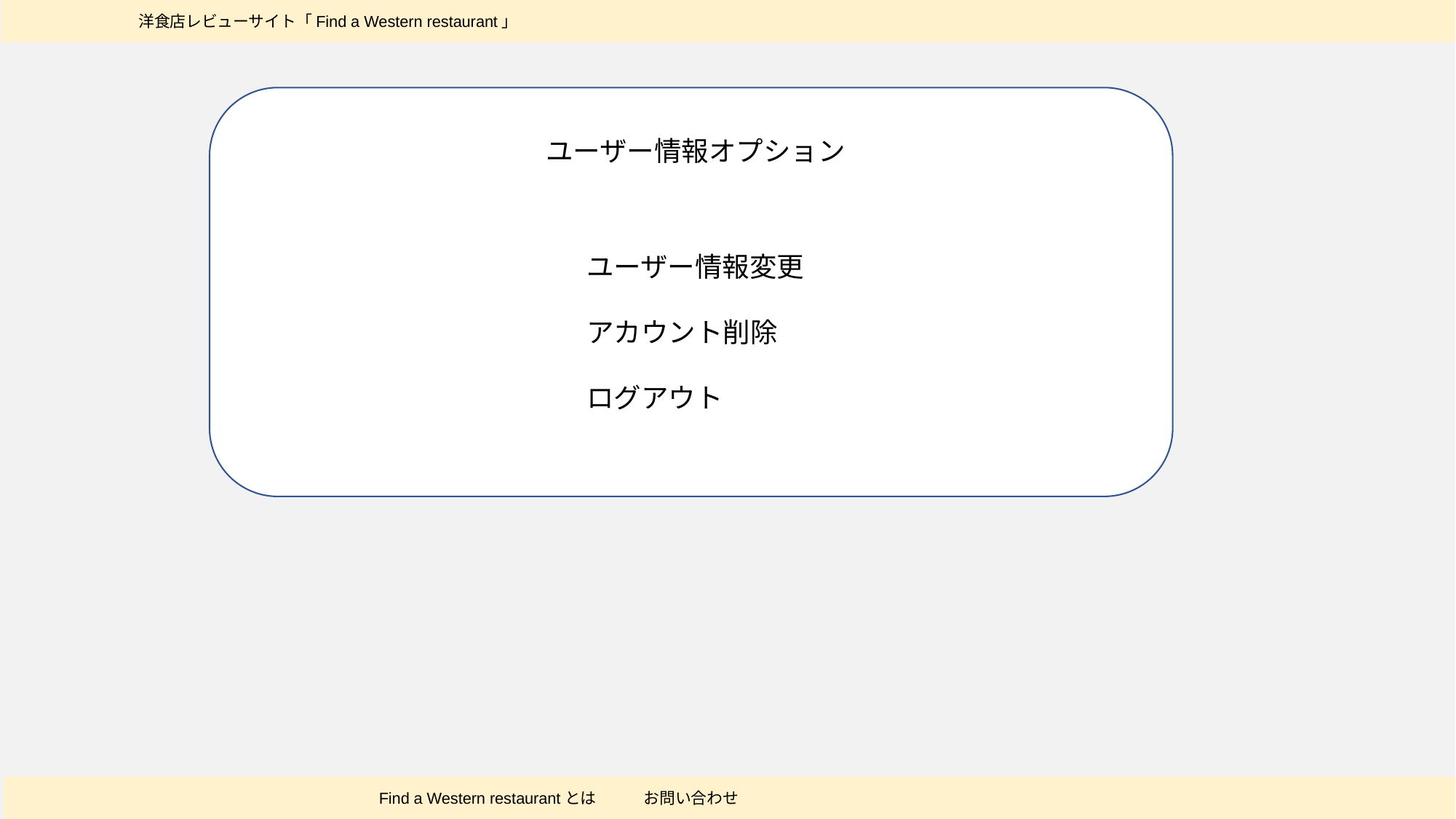

洋食店レビューサイト「Find a Western restaurant」

ユーザー情報オプション
ユーザー情報変更

アカウント削除

ログアウト

Find a Western restaurantとは
お問い合わせ